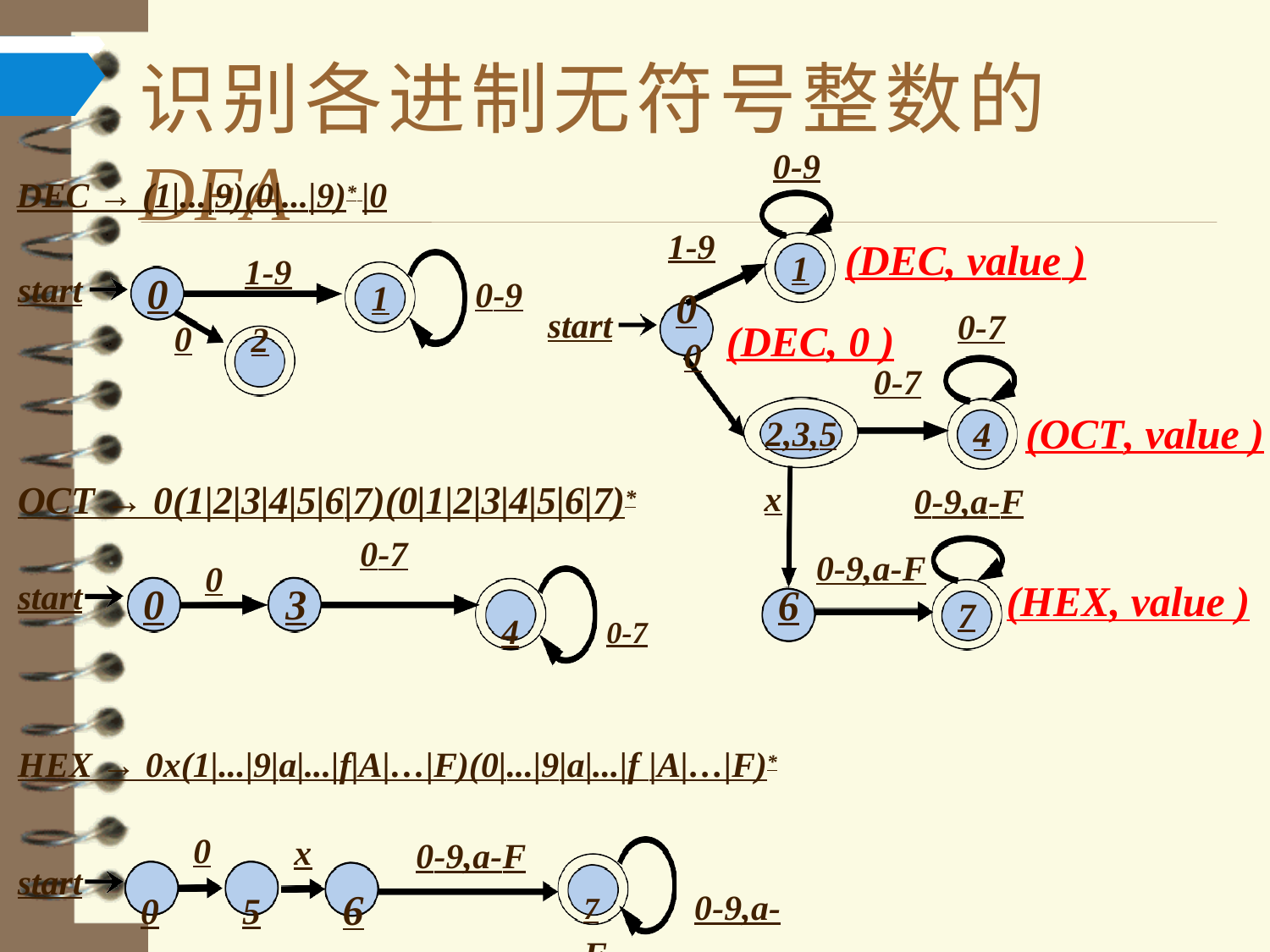

# 识别各进制无符号整数的 DFA
0-9
1-9
0
0
(DEC, value )
1
start
0-7
(DEC, 0 )
0-7
(OCT, value )
2,3,5
x
4
0-9,a-F
0-9,a-F
6
(HEX, value )
7

DEC → (1|...|9)(0|...|9)* |0

1-9
2
0
start
0-9
1
0
OCT → 0(1|2|3|4|5|6|7)(0|1|2|3|4|5|6|7)*
0-7
0

start
0	3
4	0-7
HEX → 0x(1|...|9|a|...|f|A|…|F)(0|...|9|a|...|f |A|…|F)*
0
x
0-9,a-F

start
0	5	6
7	0-9,a-F